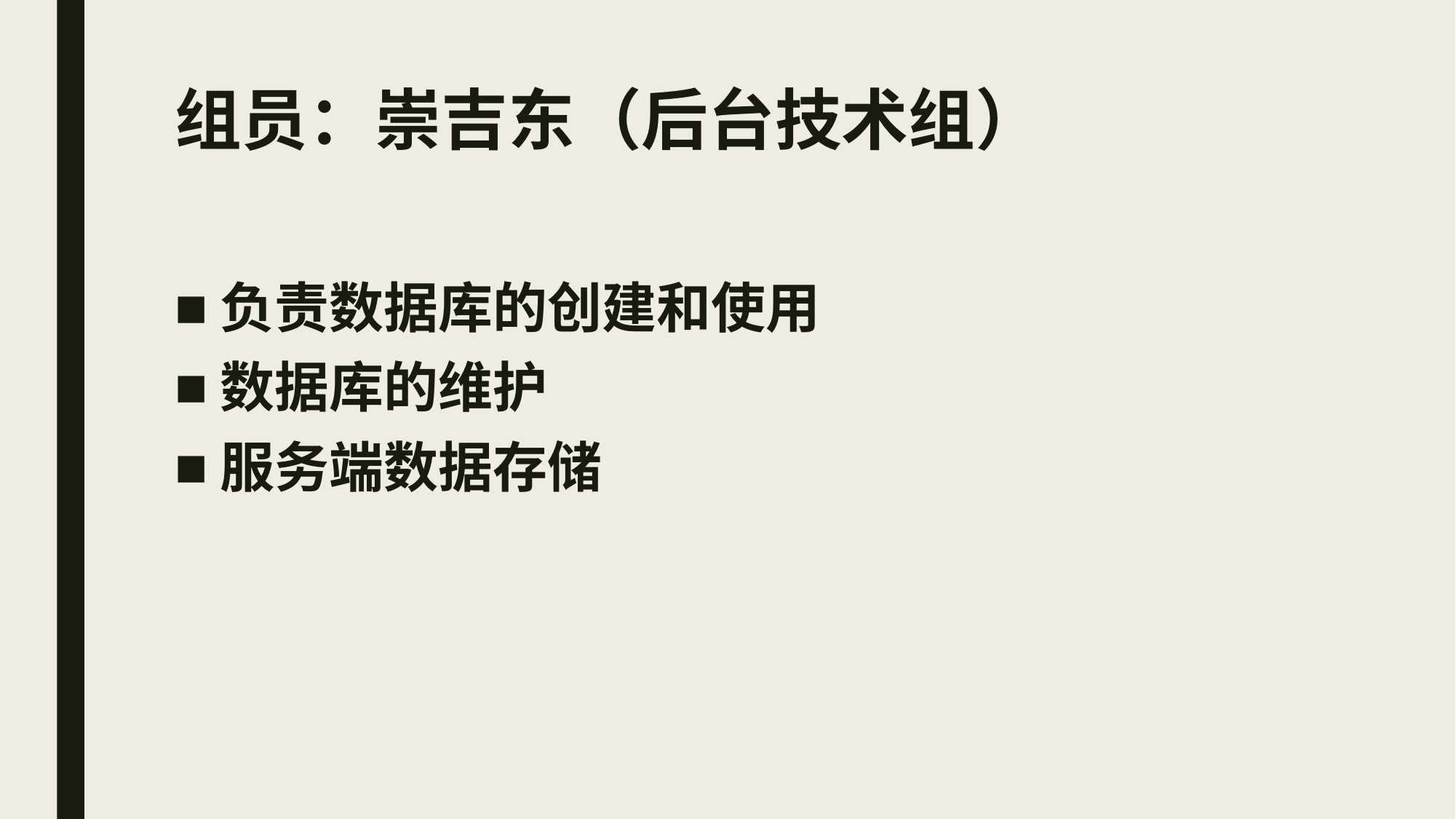

# 组员：崇吉东（后台技术组）
负责数据库的创建和使用
数据库的维护
服务端数据存储